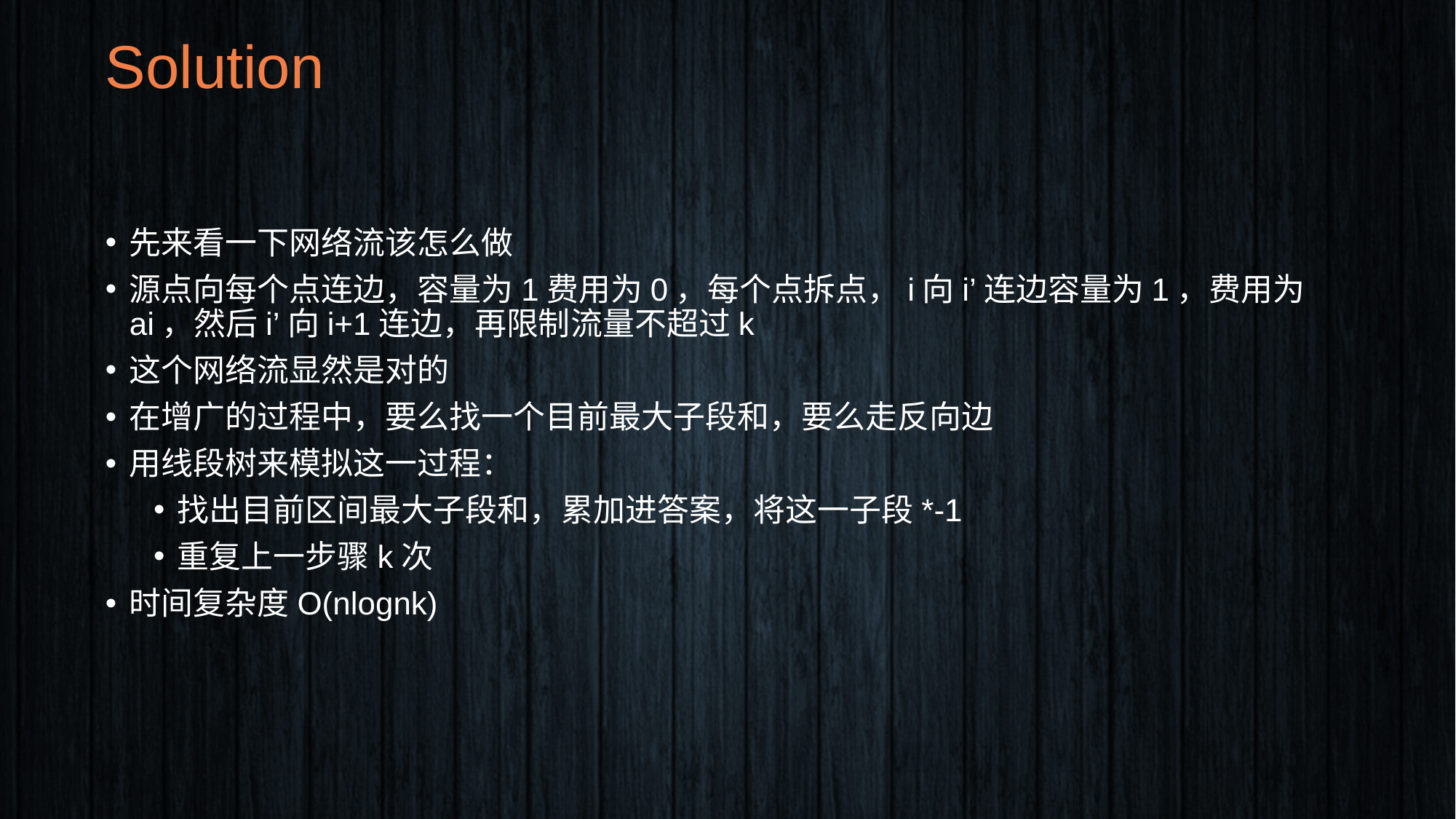

# Solution
先来看一下网络流该怎么做
源点向每个点连边，容量为1费用为0，每个点拆点，i向i’连边容量为1，费用为ai，然后i’向i+1连边，再限制流量不超过k
这个网络流显然是对的
在增广的过程中，要么找一个目前最大子段和，要么走反向边
用线段树来模拟这一过程：
找出目前区间最大子段和，累加进答案，将这一子段*-1
重复上一步骤k次
时间复杂度O(nlognk)